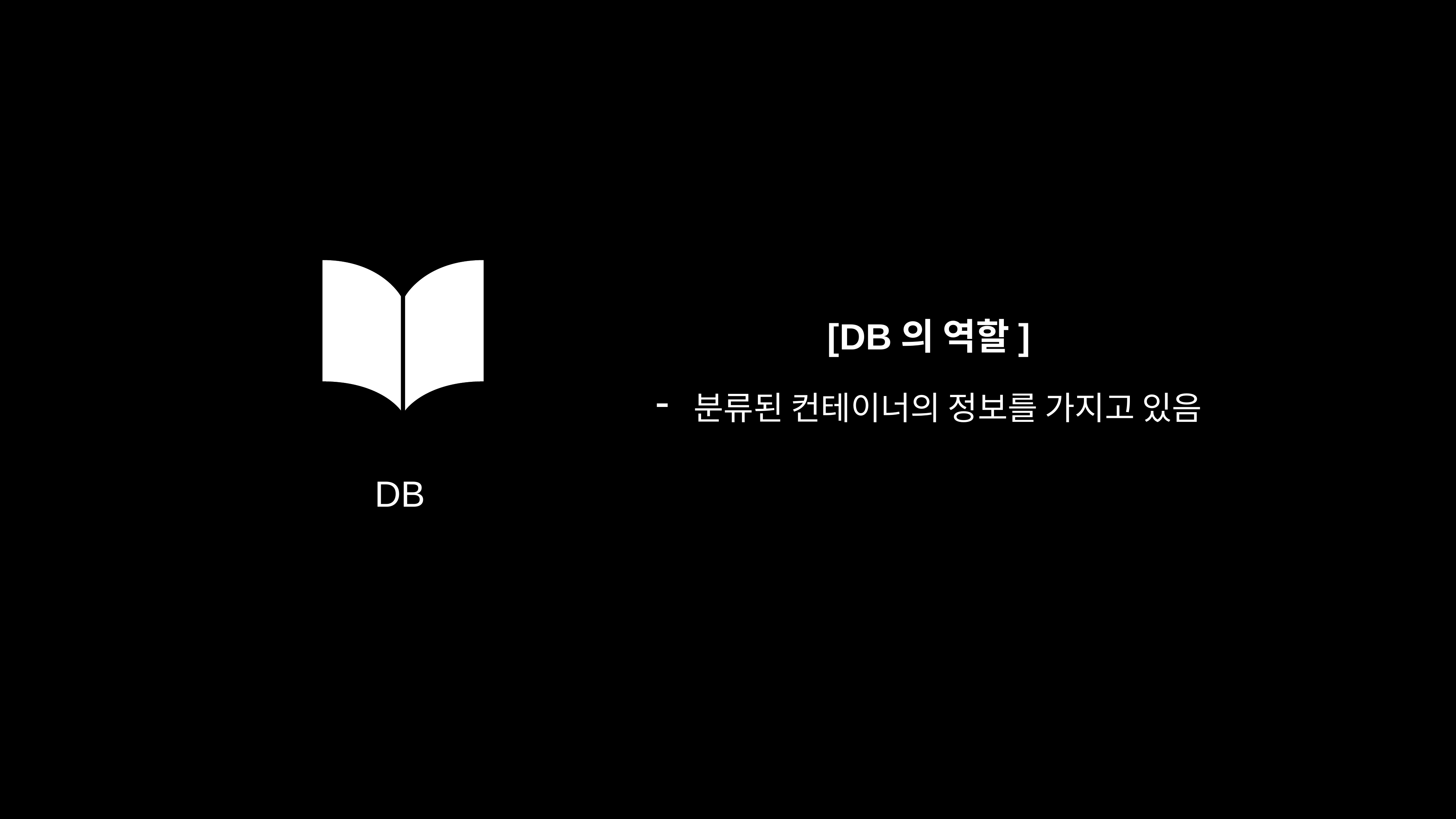

DB
[DB의 역할]
분류된 컨테이너의 정보를 가지고 있음